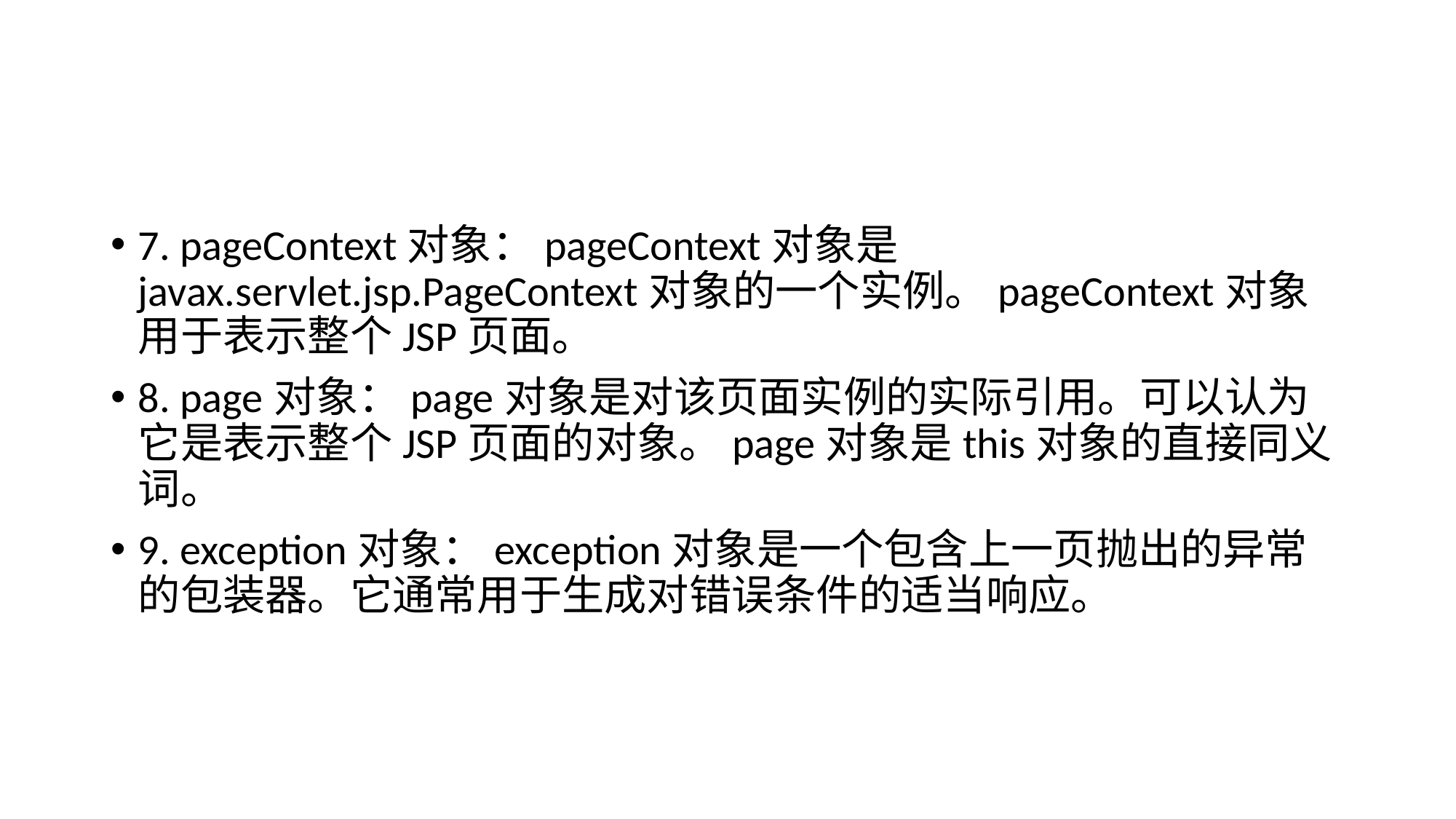

#
7. pageContext对象：pageContext对象是javax.servlet.jsp.PageContext对象的一个实例。pageContext对象用于表示整个JSP页面。
8. page对象：page对象是对该页面实例的实际引用。可以认为它是表示整个JSP页面的对象。page对象是this对象的直接同义词。
9. exception对象：exception对象是一个包含上一页抛出的异常的包装器。它通常用于生成对错误条件的适当响应。